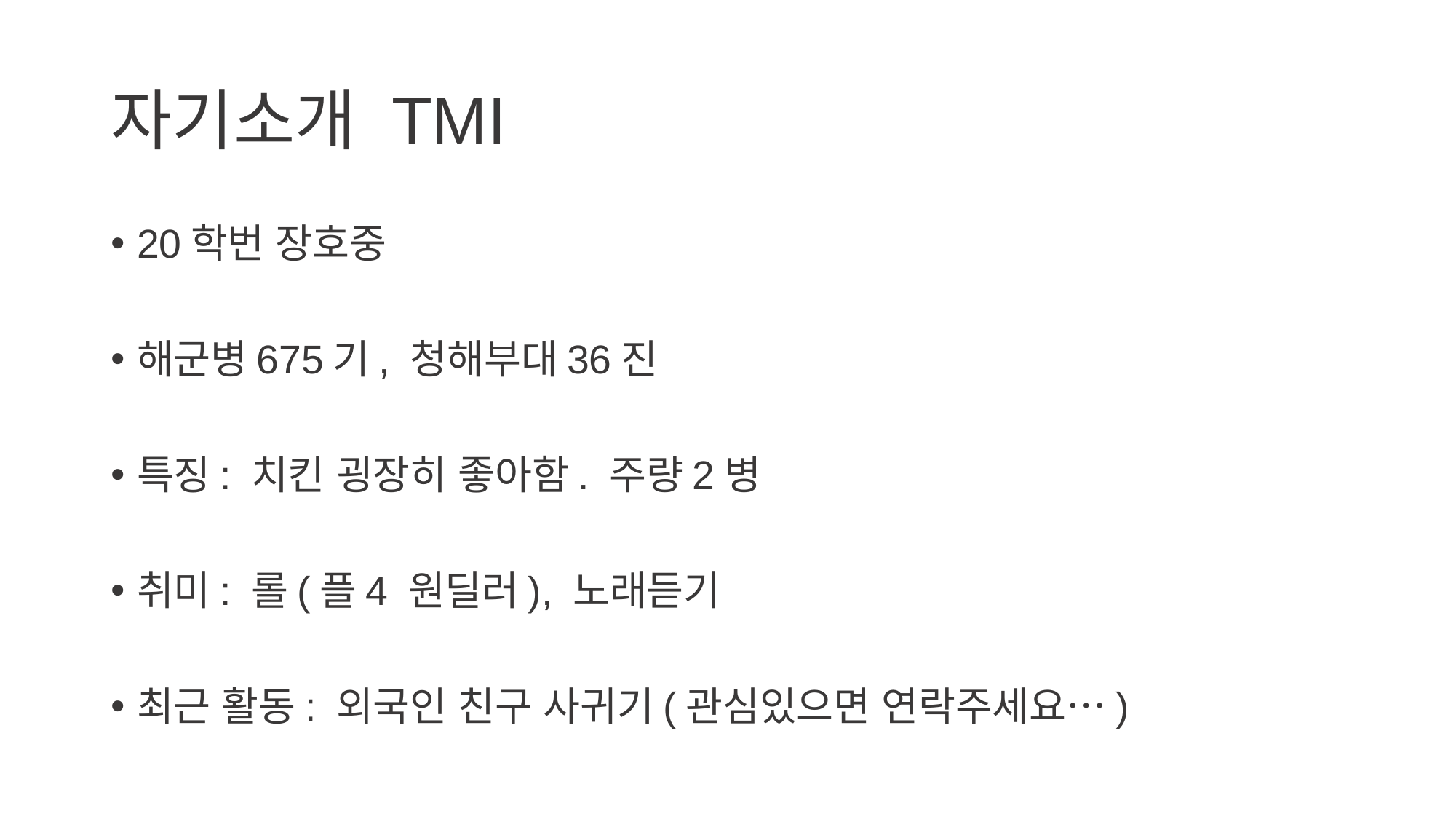

# 자기소개 TMI
20학번 장호중

해군병675기, 청해부대36진

특징: 치킨 굉장히 좋아함. 주량2병

취미: 롤(플4 원딜러), 노래듣기

최근 활동: 외국인 친구 사귀기(관심있으면 연락주세요…)